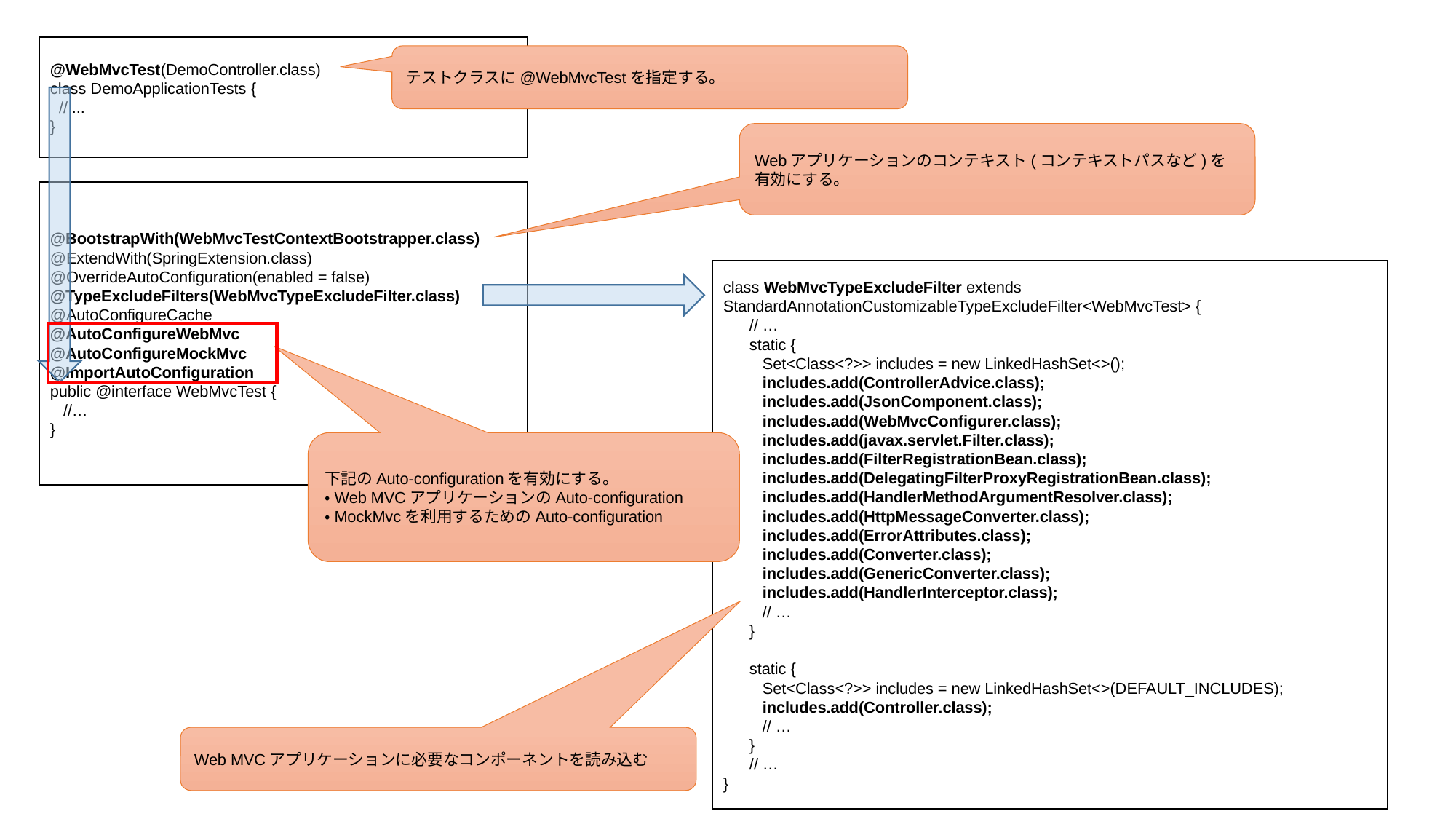

@WebMvcTest(DemoController.class)
class DemoApplicationTests {
  // ...
}
テストクラスに@WebMvcTestを指定する。

Webアプリケーションのコンテキスト(コンテキストパスなど)を有効にする。
@BootstrapWith(WebMvcTestContextBootstrapper.class)
@ExtendWith(SpringExtension.class)
@OverrideAutoConfiguration(enabled = false)
@TypeExcludeFilters(WebMvcTypeExcludeFilter.class)
@AutoConfigureCache
@AutoConfigureWebMvc
@AutoConfigureMockMvc
@ImportAutoConfiguration
public @interface WebMvcTest {
   //…
}

class WebMvcTypeExcludeFilter extends StandardAnnotationCustomizableTypeExcludeFilter<WebMvcTest> {
      // …
      static {
         Set<Class<?>> includes = new LinkedHashSet<>();
         includes.add(ControllerAdvice.class);
         includes.add(JsonComponent.class);
         includes.add(WebMvcConfigurer.class);
         includes.add(javax.servlet.Filter.class);
         includes.add(FilterRegistrationBean.class);
         includes.add(DelegatingFilterProxyRegistrationBean.class);
         includes.add(HandlerMethodArgumentResolver.class);
         includes.add(HttpMessageConverter.class);
         includes.add(ErrorAttributes.class);
         includes.add(Converter.class);
         includes.add(GenericConverter.class);
         includes.add(HandlerInterceptor.class);
         // …
      }

      static {
         Set<Class<?>> includes = new LinkedHashSet<>(DEFAULT_INCLUDES);
         includes.add(Controller.class);
         // …
      }
      // …
}

下記のAuto-configurationを有効にする。
・Web MVCアプリケーションのAuto-configuration
・MockMvcを利用するためのAuto-configuration
Web MVCアプリケーションに必要なコンポーネントを読み込む